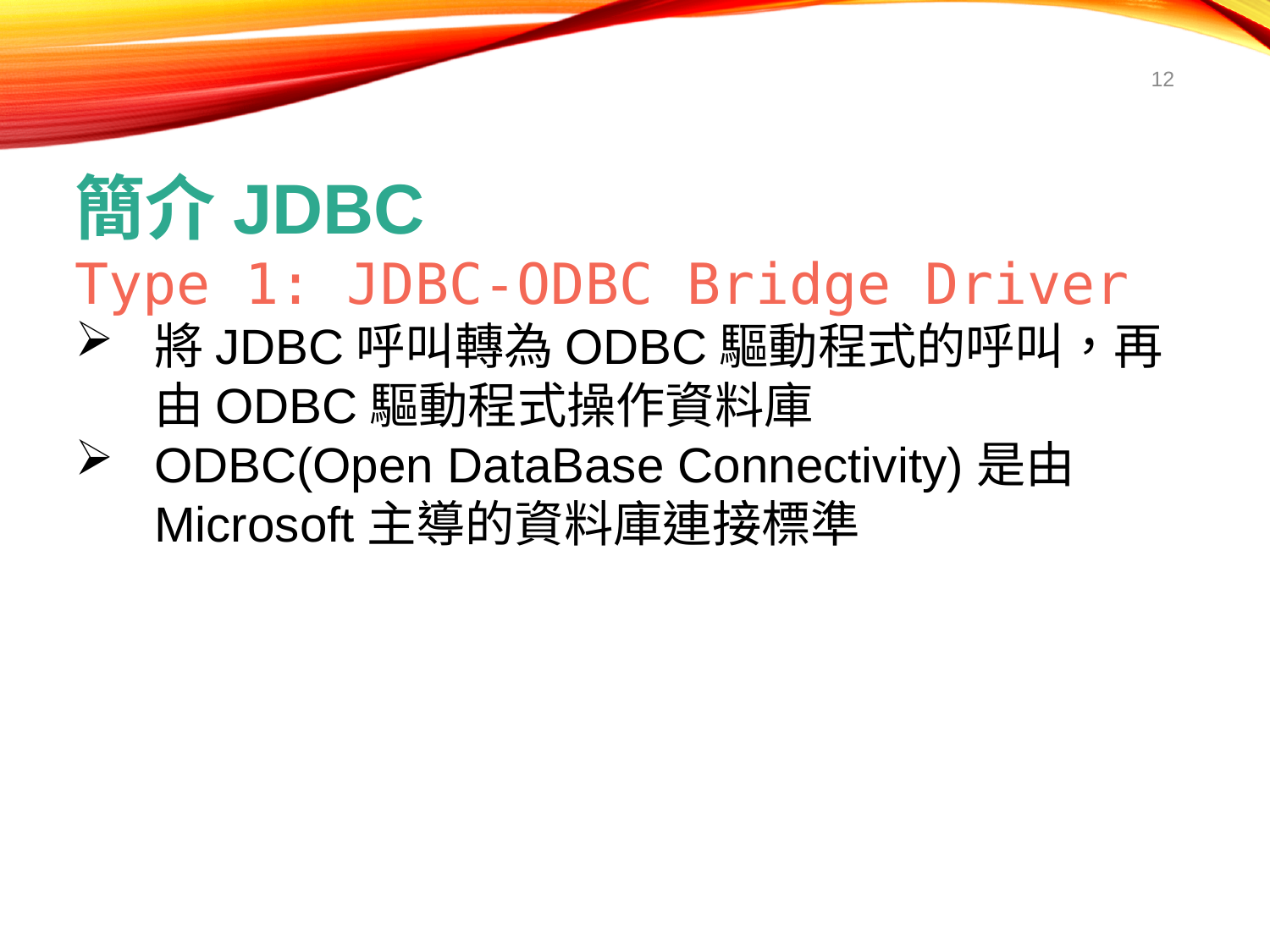

12
簡介JDBC
Type 1: JDBC-ODBC Bridge Driver
將JDBC呼叫轉為ODBC驅動程式的呼叫，再由ODBC驅動程式操作資料庫
ODBC(Open DataBase Connectivity)是由Microsoft主導的資料庫連接標準